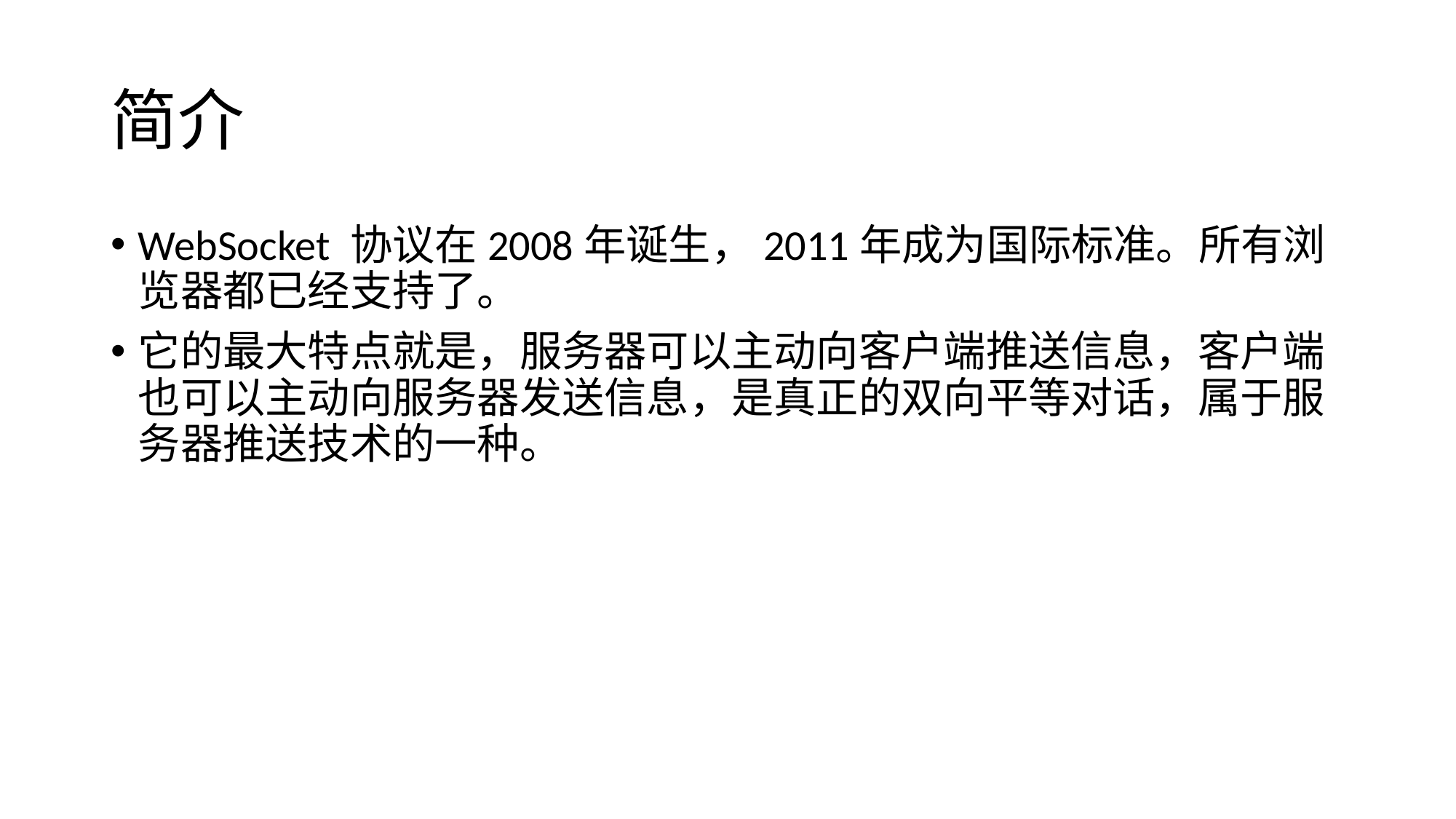

# 简介
WebSocket 协议在2008年诞生，2011年成为国际标准。所有浏览器都已经支持了。
它的最大特点就是，服务器可以主动向客户端推送信息，客户端也可以主动向服务器发送信息，是真正的双向平等对话，属于服务器推送技术的一种。